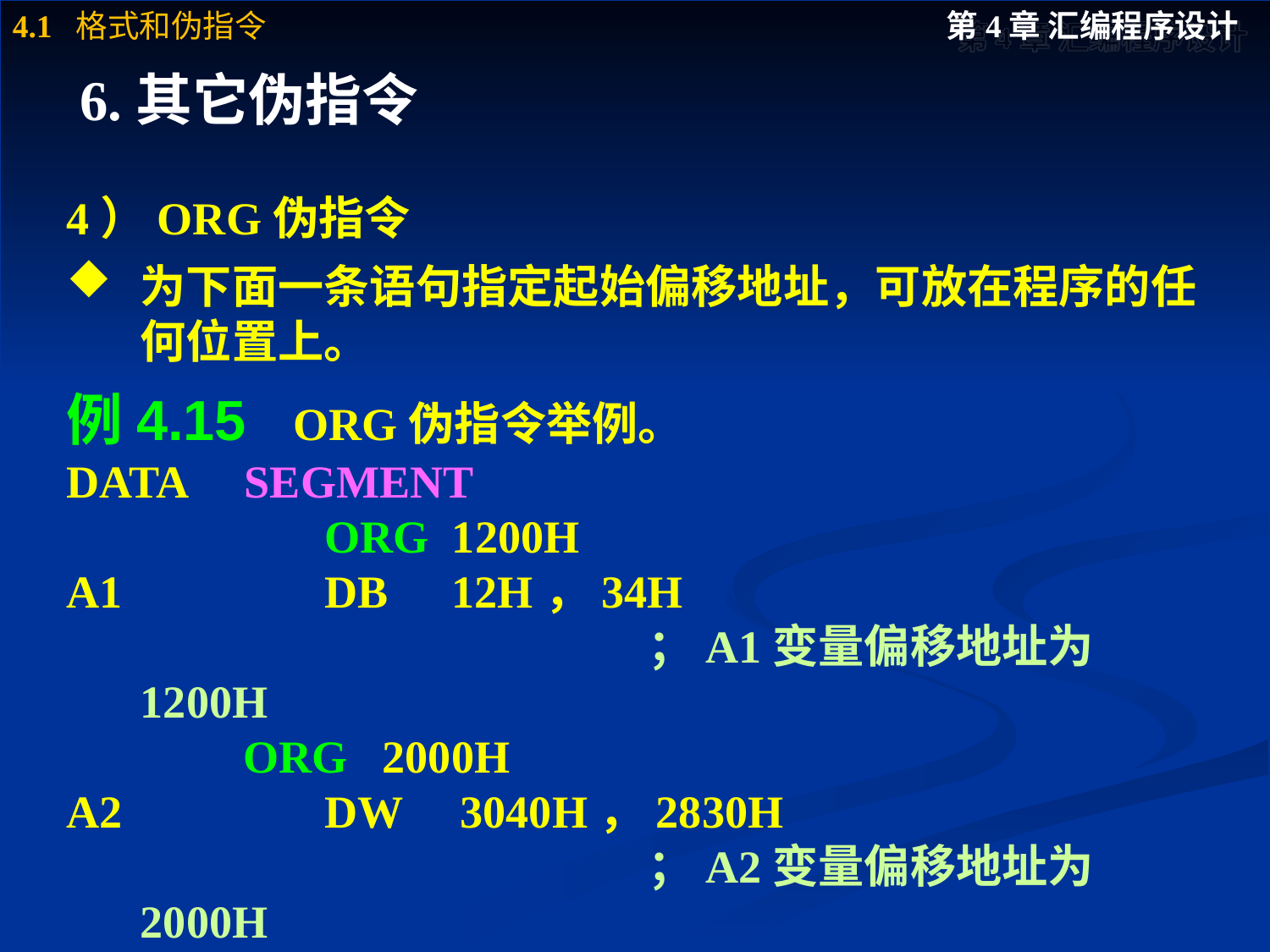

# 6.其它伪指令
4）ORG伪指令
为下面一条语句指定起始偏移地址，可放在程序的任何位置上。
例4.15   ORG伪指令举例。
DATA     SEGMENT
		     ORG  1200H
A1		     DB	     12H，34H
					；A1变量偏移地址为1200H
	         ORG   2000H
A2		     DW     3040H，2830H
					；A2变量偏移地址为2000H
DATA     ENDS